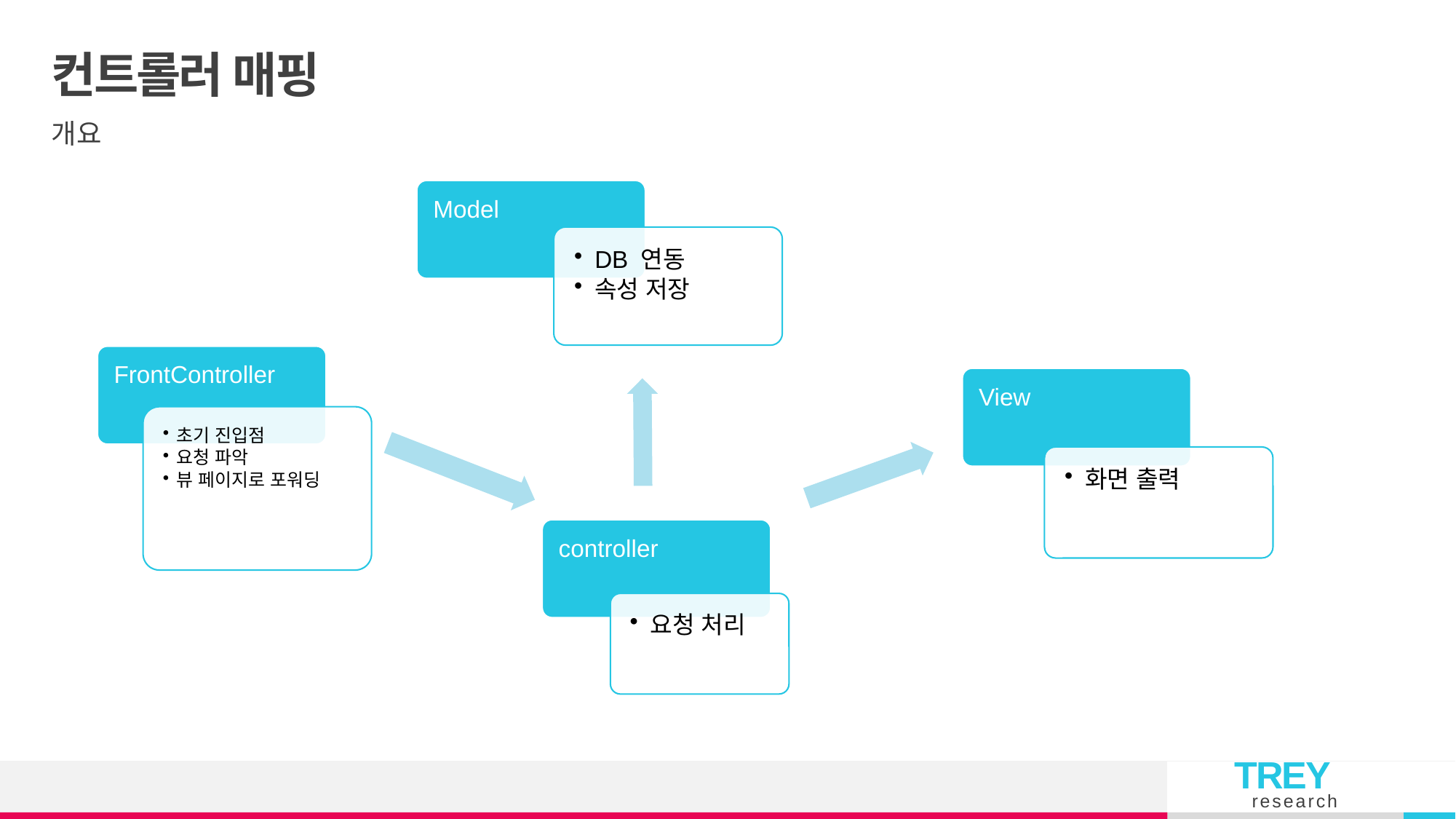

# 컨트롤러 매핑
개요
FrontController
초기 진입점
요청 파악
뷰 페이지로 포워딩

controller
요청 처리

View
화면 출력

Model
DB 연동
속성 저장